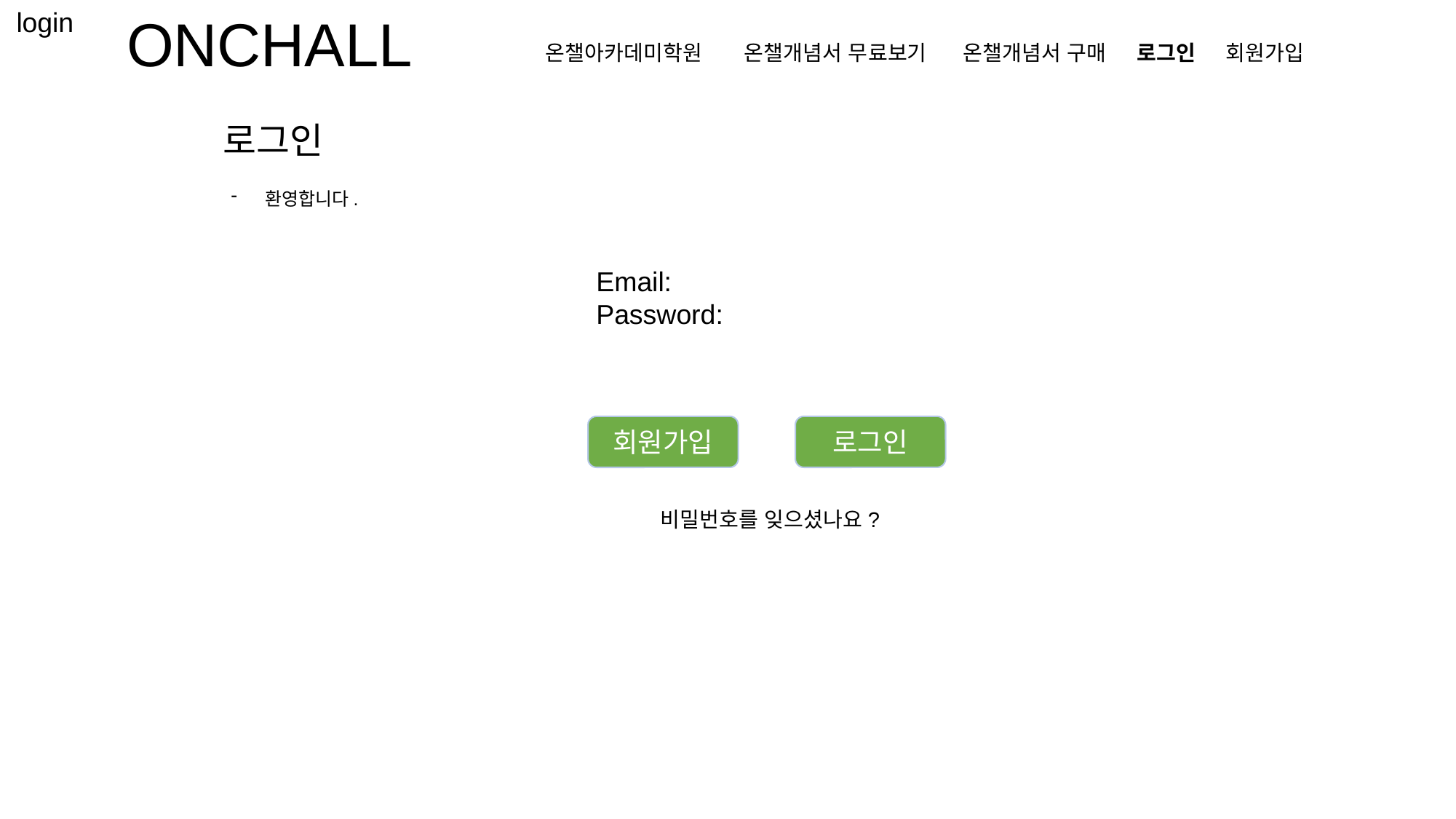

login
ONCHALL
온챌아카데미학원       온챌개념서 무료보기      온챌개념서 구매     로그인     회원가입
로그인
환영합니다.
Email:
Password:
회원가입
로그인
비밀번호를 잊으셨나요?